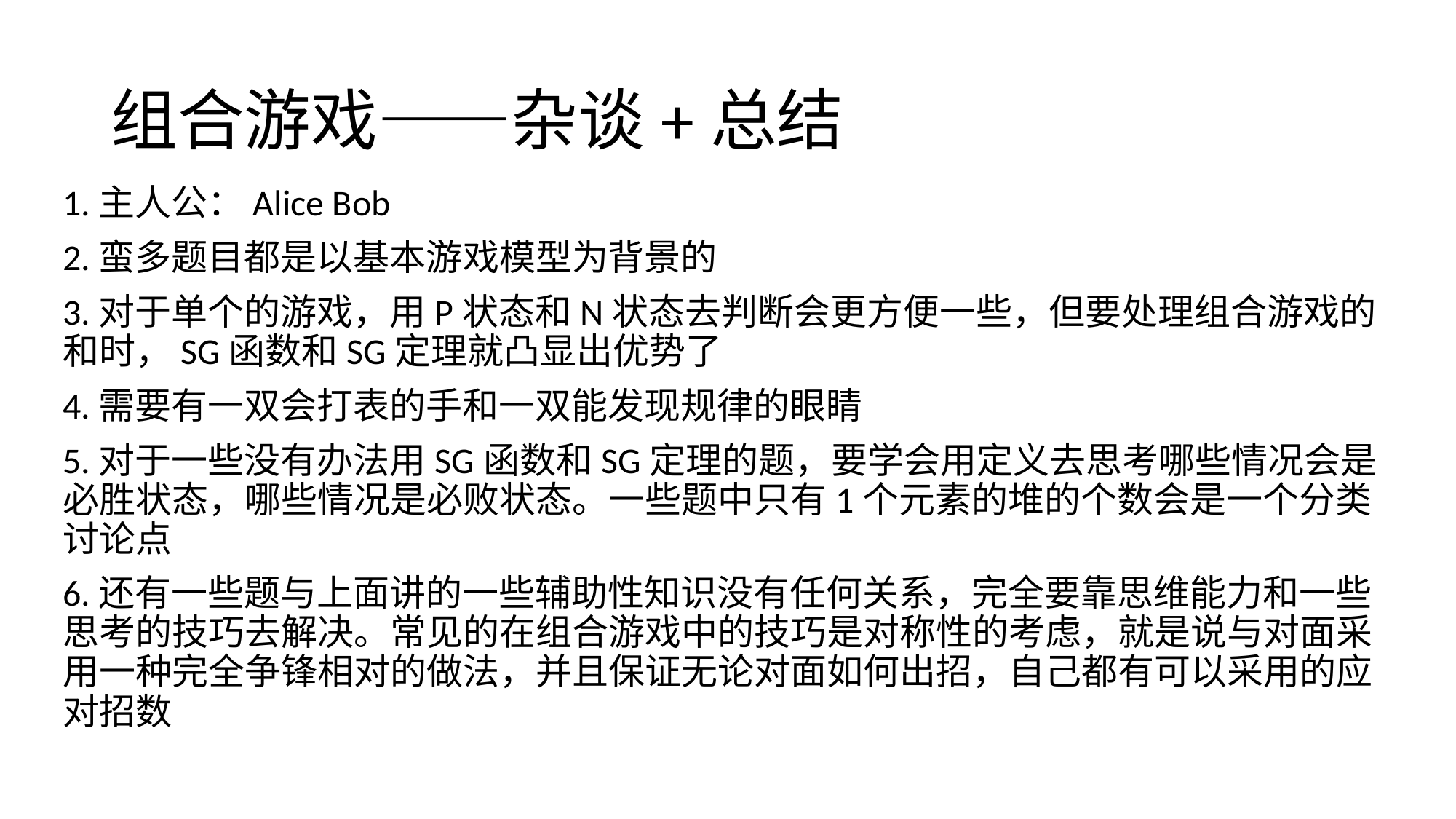

# 组合游戏——杂谈+总结
1.主人公：Alice Bob
2.蛮多题目都是以基本游戏模型为背景的
3.对于单个的游戏，用P状态和N状态去判断会更方便一些，但要处理组合游戏的和时，SG函数和SG定理就凸显出优势了
4.需要有一双会打表的手和一双能发现规律的眼睛
5.对于一些没有办法用SG函数和SG定理的题，要学会用定义去思考哪些情况会是必胜状态，哪些情况是必败状态。一些题中只有1个元素的堆的个数会是一个分类讨论点
6.还有一些题与上面讲的一些辅助性知识没有任何关系，完全要靠思维能力和一些思考的技巧去解决。常见的在组合游戏中的技巧是对称性的考虑，就是说与对面采用一种完全争锋相对的做法，并且保证无论对面如何出招，自己都有可以采用的应对招数